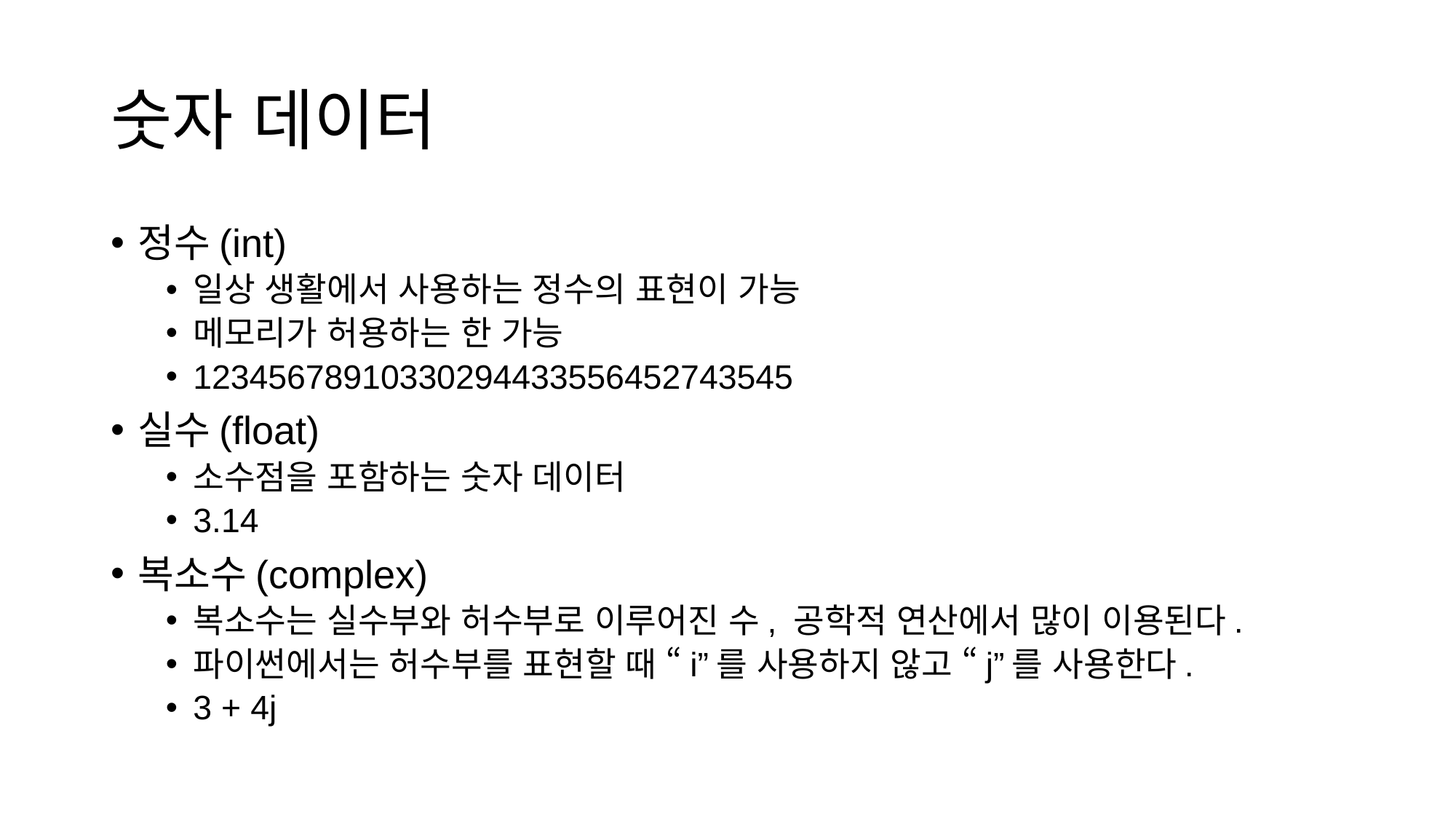

# 숫자 데이터
정수(int)
일상 생활에서 사용하는 정수의 표현이 가능
메모리가 허용하는 한 가능
12345678910330294433556452743545
실수(float)
소수점을 포함하는 숫자 데이터
3.14
복소수(complex)
복소수는 실수부와 허수부로 이루어진 수, 공학적 연산에서 많이 이용된다.
파이썬에서는 허수부를 표현할 때 “i”를 사용하지 않고 “j”를 사용한다.
3 + 4j